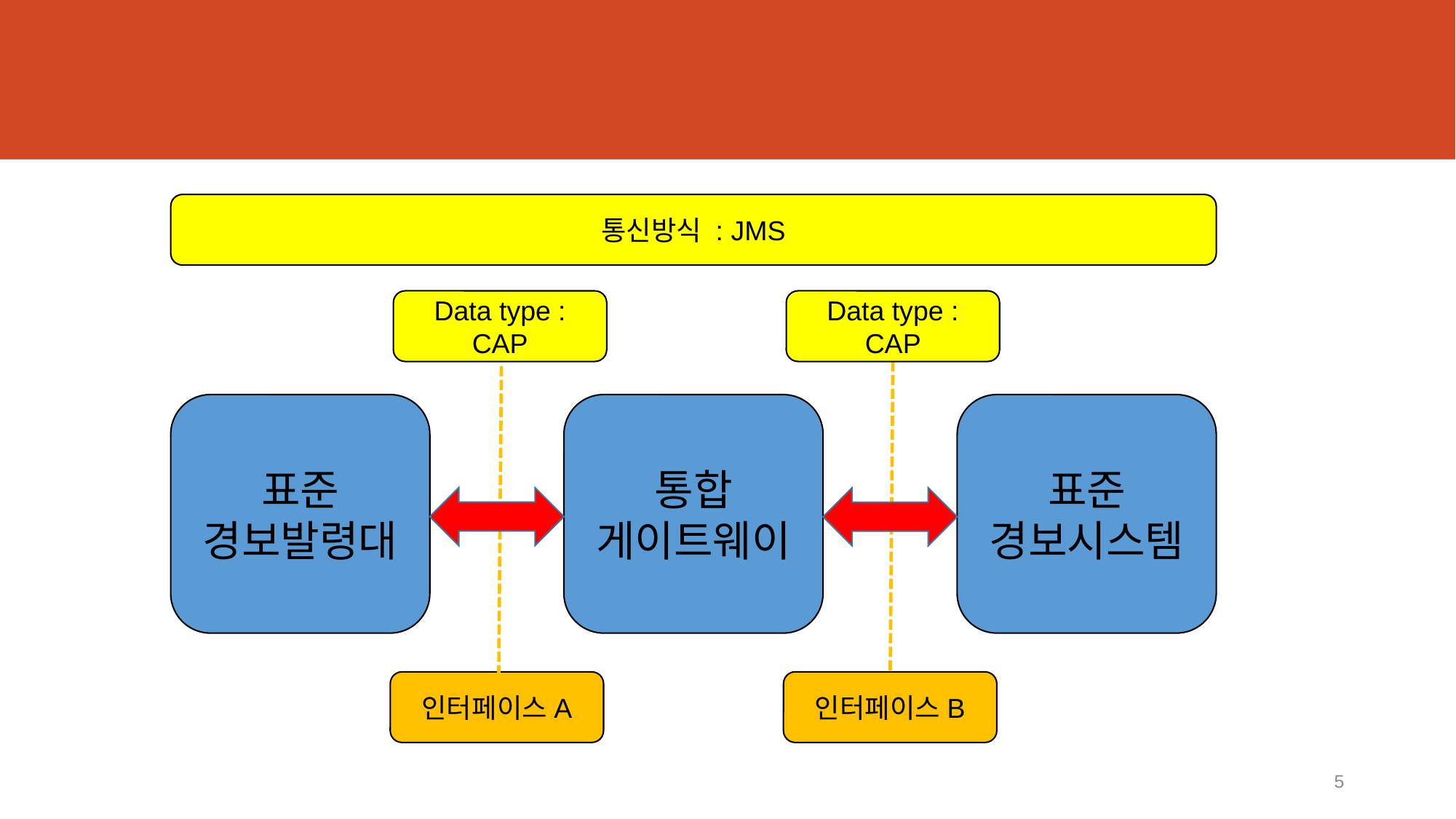

#
통신방식 : JMS
Data type :
CAP
Data type :
CAP
통합
게이트웨이
표준
경보시스템
표준
경보발령대

인터페이스A
인터페이스B
5